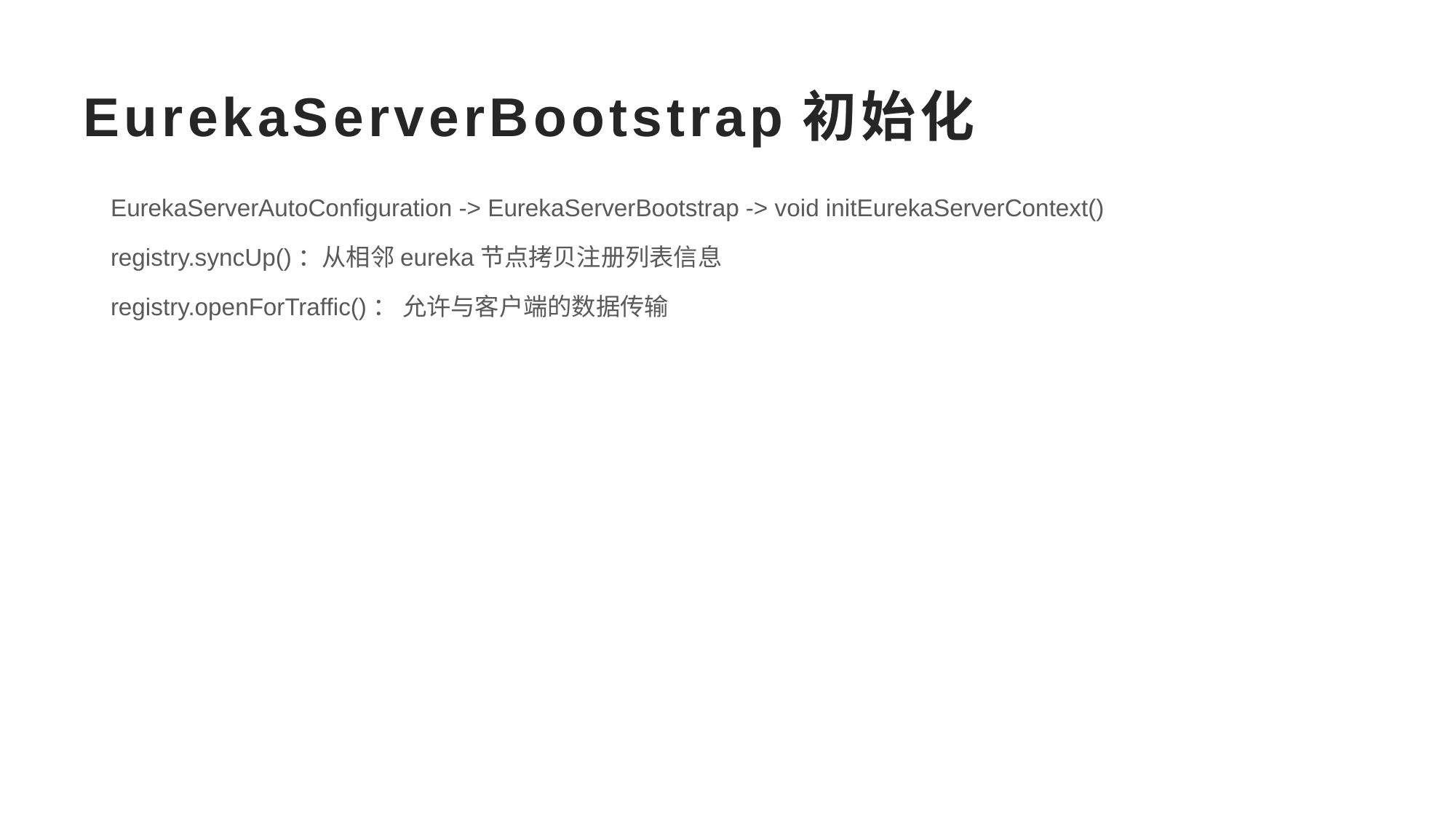

EurekaServerBootstrap初始化
EurekaServerAutoConfiguration -> EurekaServerBootstrap -> void initEurekaServerContext()
registry.syncUp()：从相邻eureka节点拷贝注册列表信息
registry.openForTraffic()： 允许与客户端的数据传输